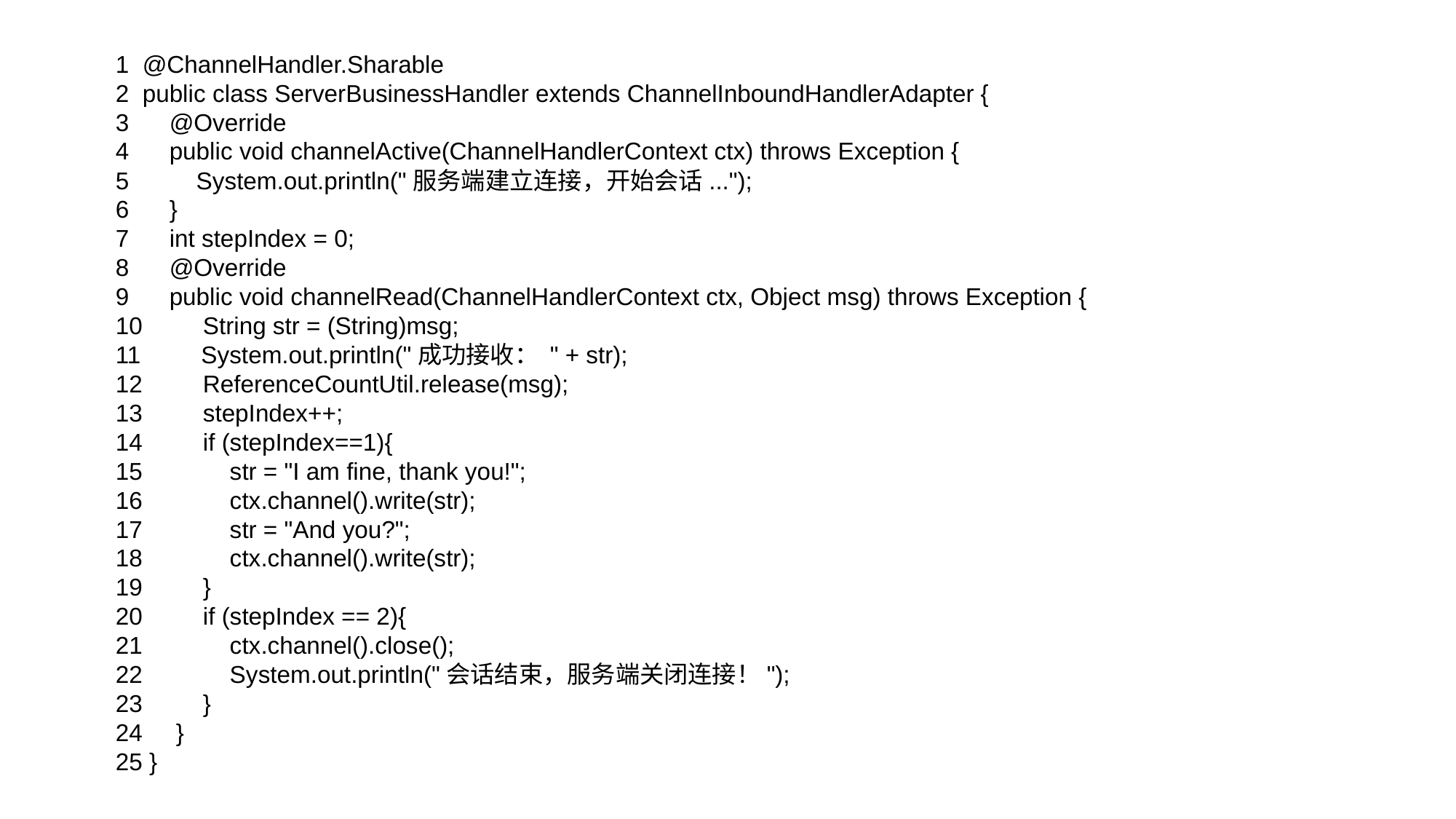

1  @ChannelHandler.Sharable
2  public class ServerBusinessHandler extends ChannelInboundHandlerAdapter {
3      @Override
4      public void channelActive(ChannelHandlerContext ctx) throws Exception {
5          System.out.println("服务端建立连接，开始会话...");
6      }
7      int stepIndex = 0;
8      @Override
9      public void channelRead(ChannelHandlerContext ctx, Object msg) throws Exception {
10         String str = (String)msg;
11         System.out.println("成功接收： " + str);
12         ReferenceCountUtil.release(msg);
13         stepIndex++;
14         if (stepIndex==1){
15             str = "I am fine, thank you!";
16             ctx.channel().write(str);
17             str = "And you?";
18             ctx.channel().write(str);
19         }
20         if (stepIndex == 2){
21             ctx.channel().close();
22             System.out.println("会话结束，服务端关闭连接！");
23         }
24     }
25 }